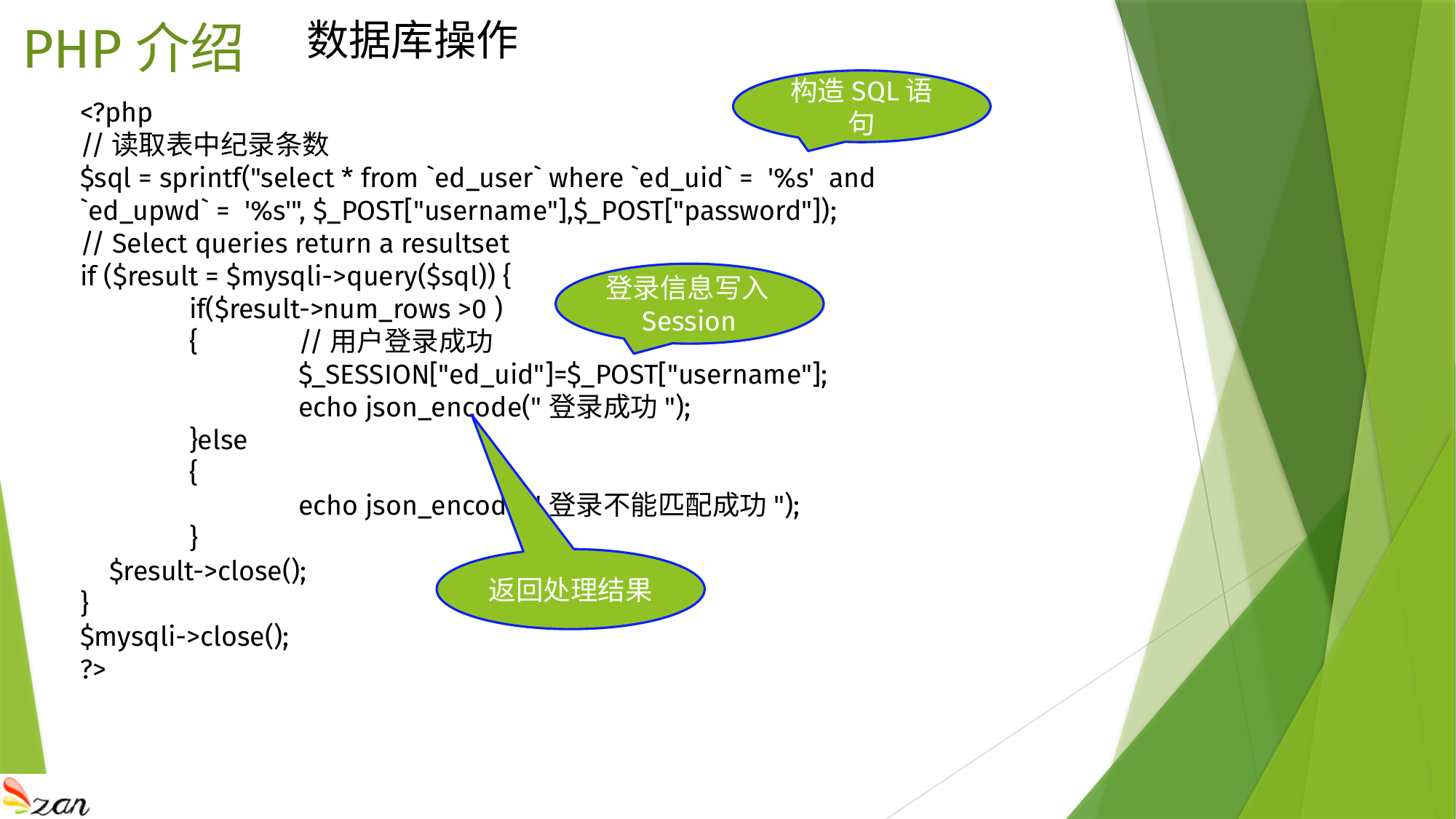

# PHP介绍
数据库操作
构造SQL语句
<?php
//读取表中纪录条数
$sql = sprintf("select * from `ed_user` where `ed_uid` =  '%s'  and `ed_upwd` =  '%s'", $_POST["username"],$_POST["password"]);
// Select queries return a resultset
if ($result = $mysqli->query($sql)) {
	if($result->num_rows >0 )
	{	//用户登录成功
		$_SESSION["ed_uid"]=$_POST["username"];
		echo json_encode("登录成功");
	}else
	{
		echo json_encode("登录不能匹配成功");
	}
    $result->close();
}
$mysqli->close();
?>
登录信息写入Session
返回处理结果